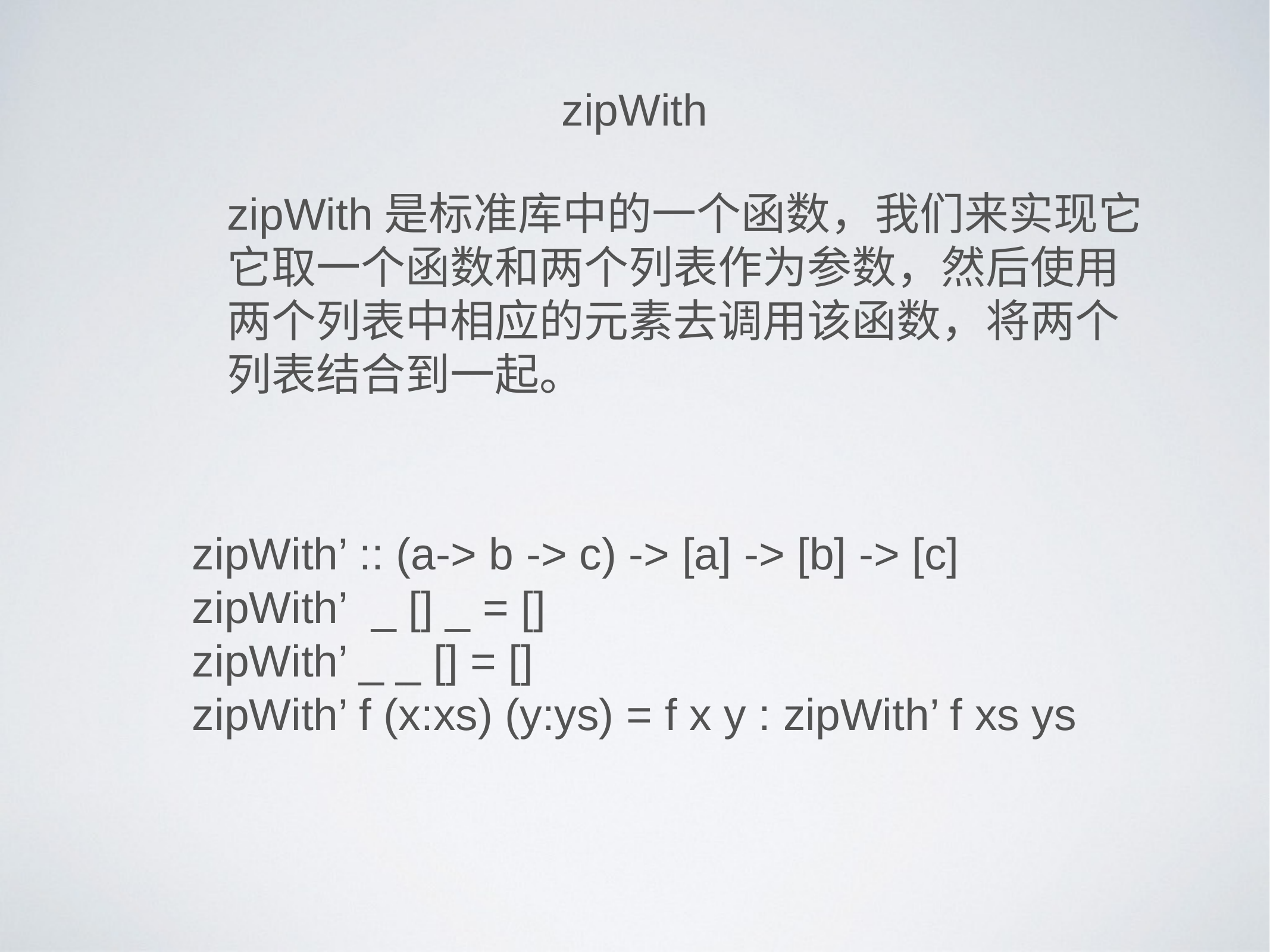

zipWith
zipWith是标准库中的一个函数，我们来实现它
它取一个函数和两个列表作为参数，然后使用
两个列表中相应的元素去调用该函数，将两个
列表结合到一起。
zipWith’ :: (a-> b -> c) -> [a] -> [b] -> [c]
zipWith’  _ [] _ = []
zipWith’ _ _ [] = []
zipWith’ f (x:xs) (y:ys) = f x y : zipWith’ f xs ys